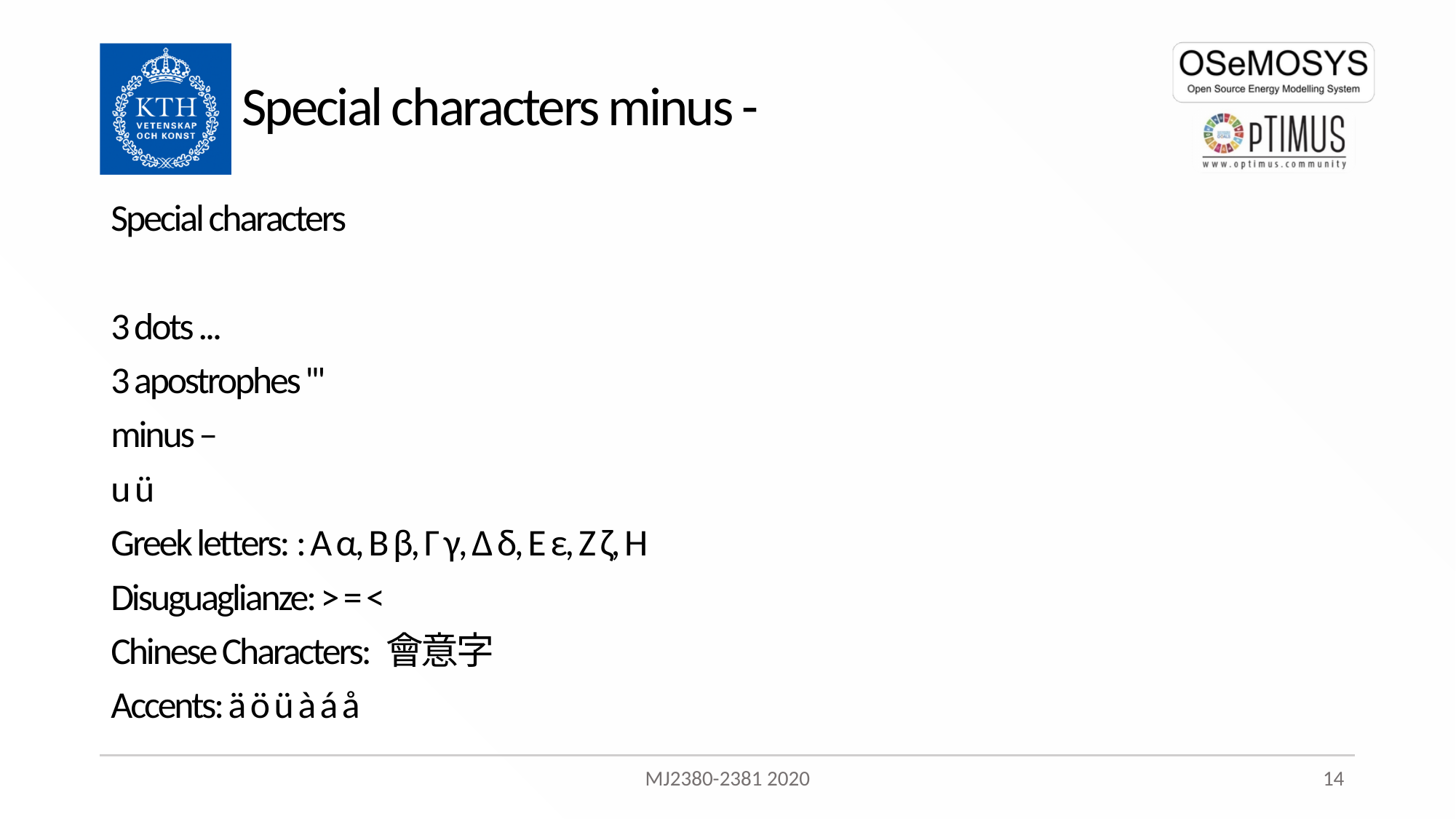

# Special characters minus -
Special characters

3 dots ...
3 apostrophes '''
minus –
u ü
Greek letters: : Α α, Β β, Γ γ, Δ δ, Ε ε, Ζ ζ, Η
Disuguaglianze: > = <
Chinese Characters: 會意字
Accents: ä ö ü à á å

MJ2380-2381 2020
14